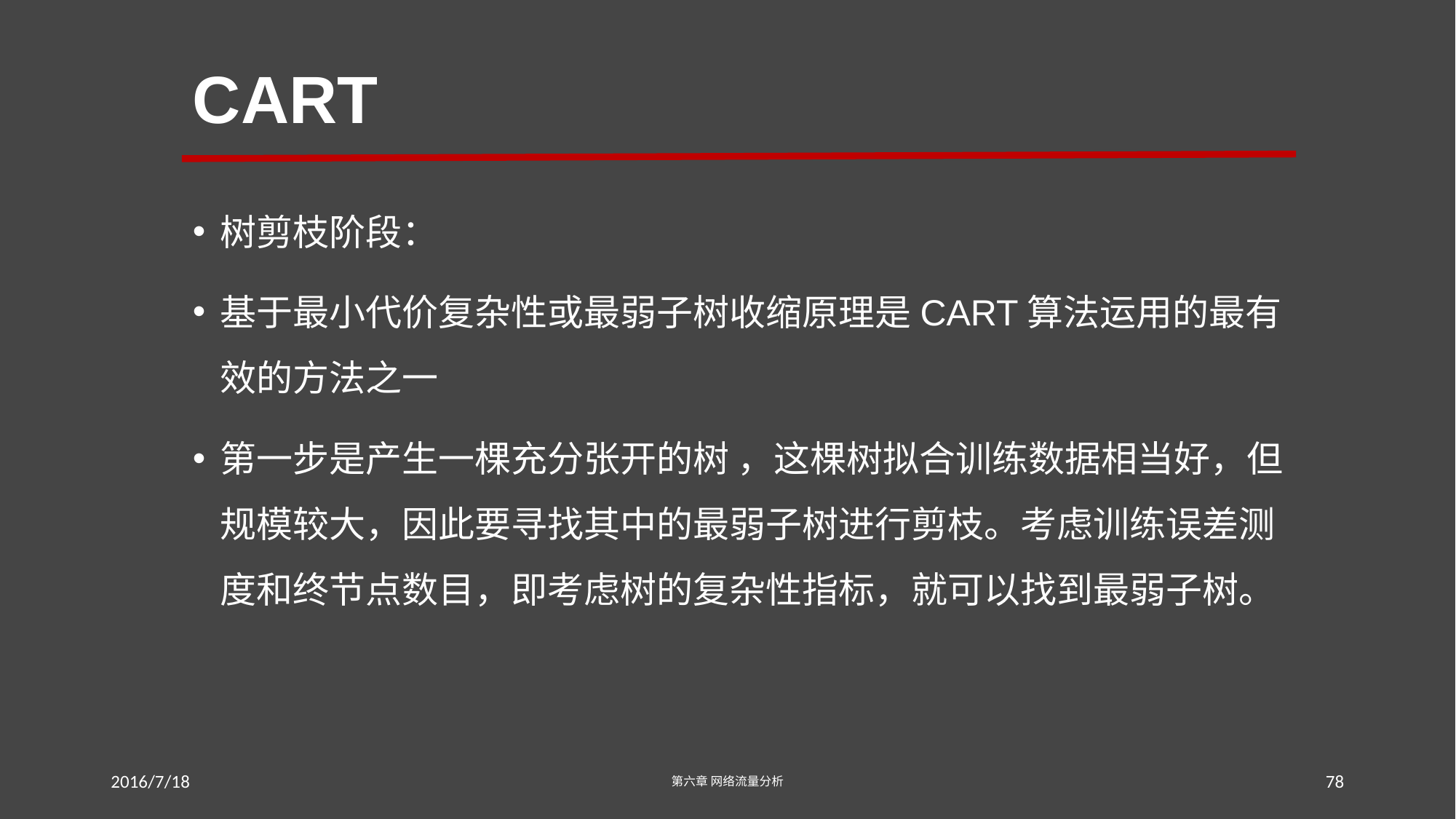

# CART
树剪枝阶段：
基于最小代价复杂性或最弱子树收缩原理是CART算法运用的最有效的方法之一
第一步是产生一棵充分张开的树 ，这棵树拟合训练数据相当好，但规模较大，因此要寻找其中的最弱子树进行剪枝。考虑训练误差测度和终节点数目，即考虑树的复杂性指标，就可以找到最弱子树。

2016/7/18
第六章 网络流量分析
78